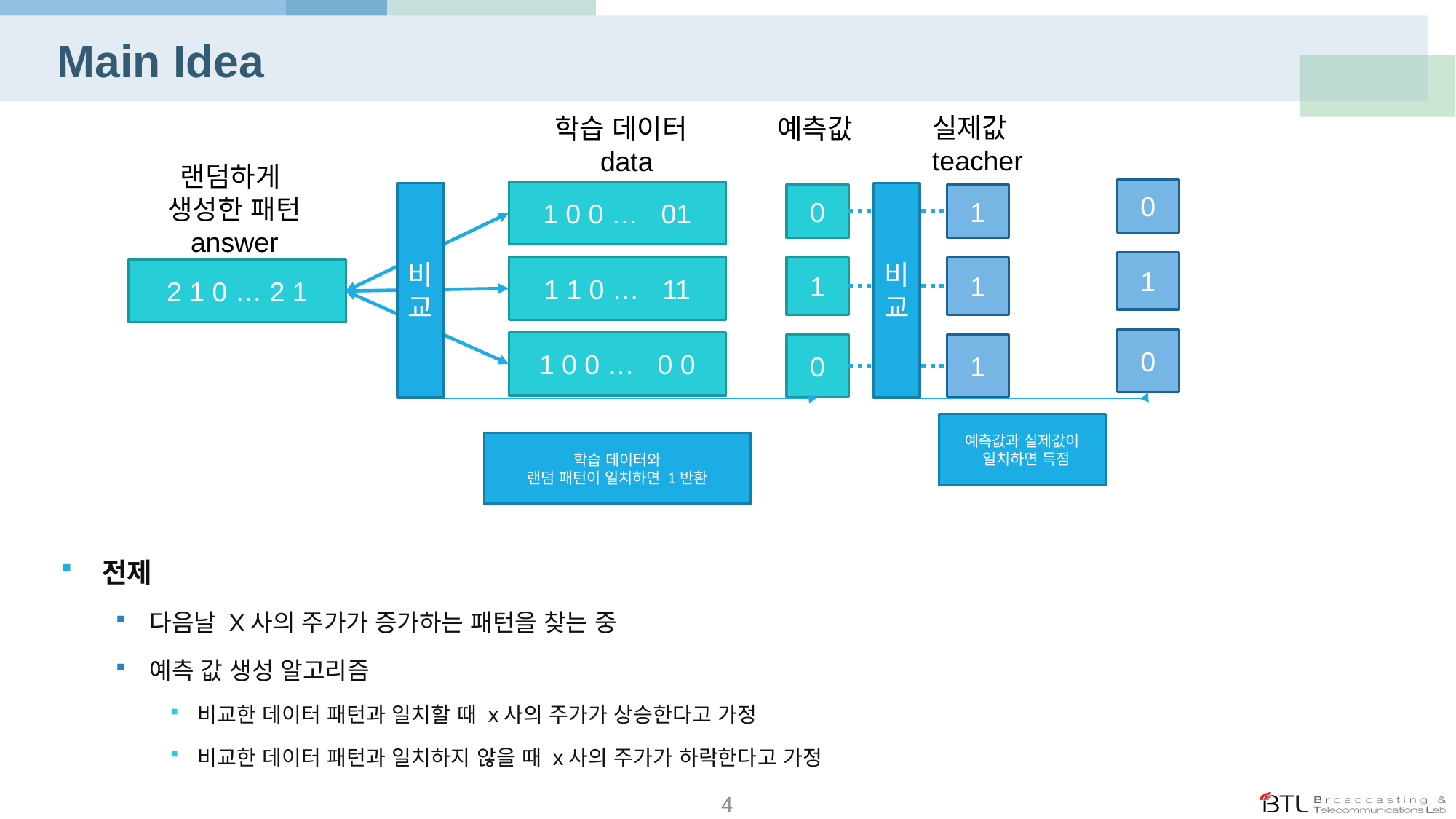

# Main Idea
실제값
teacher
학습 데이터
      data
예측값

랜덤하게
생성한 패턴
answer
0
1
0
1 0 0 …   01
1 1 0 …   11
1 0 0 …   0 0
2 1 0 … 2 1
비교
비교
0
1
0
1
1
1
예측값과 실제값이
 일치하면 득점
학습 데이터와
랜덤 패턴이 일치하면 1반환
전제
다음날 X사의 주가가 증가하는 패턴을 찾는 중
예측 값 생성 알고리즘
비교한 데이터 패턴과 일치할 때 x사의 주가가 상승한다고 가정
비교한 데이터 패턴과 일치하지 않을 때 x사의 주가가 하락한다고 가정

4